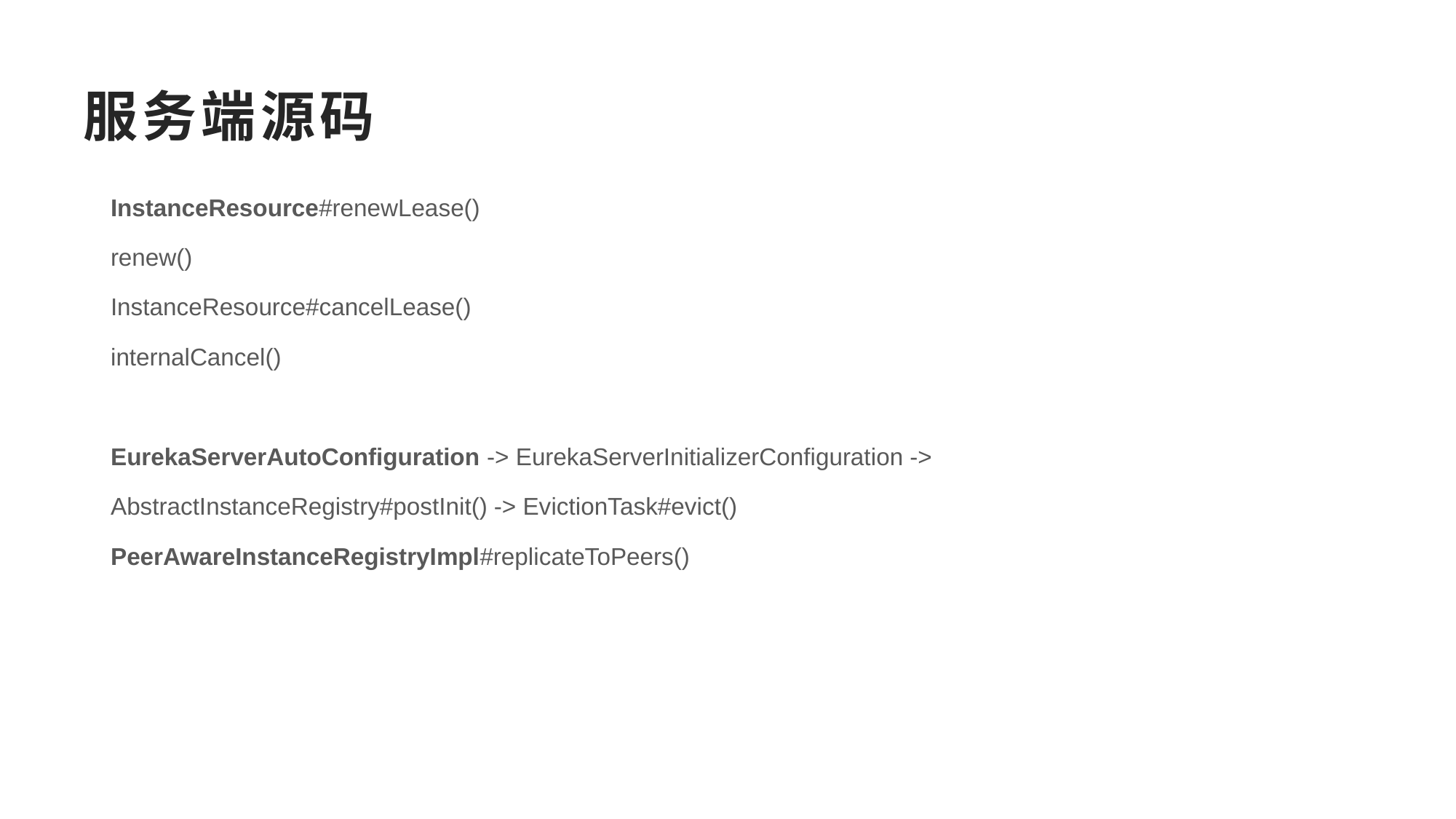

服务端源码
InstanceResource#renewLease()
renew()
InstanceResource#cancelLease()
internalCancel()

EurekaServerAutoConfiguration -> EurekaServerInitializerConfiguration ->
AbstractInstanceRegistry#postInit() -> EvictionTask#evict()
PeerAwareInstanceRegistryImpl#replicateToPeers()